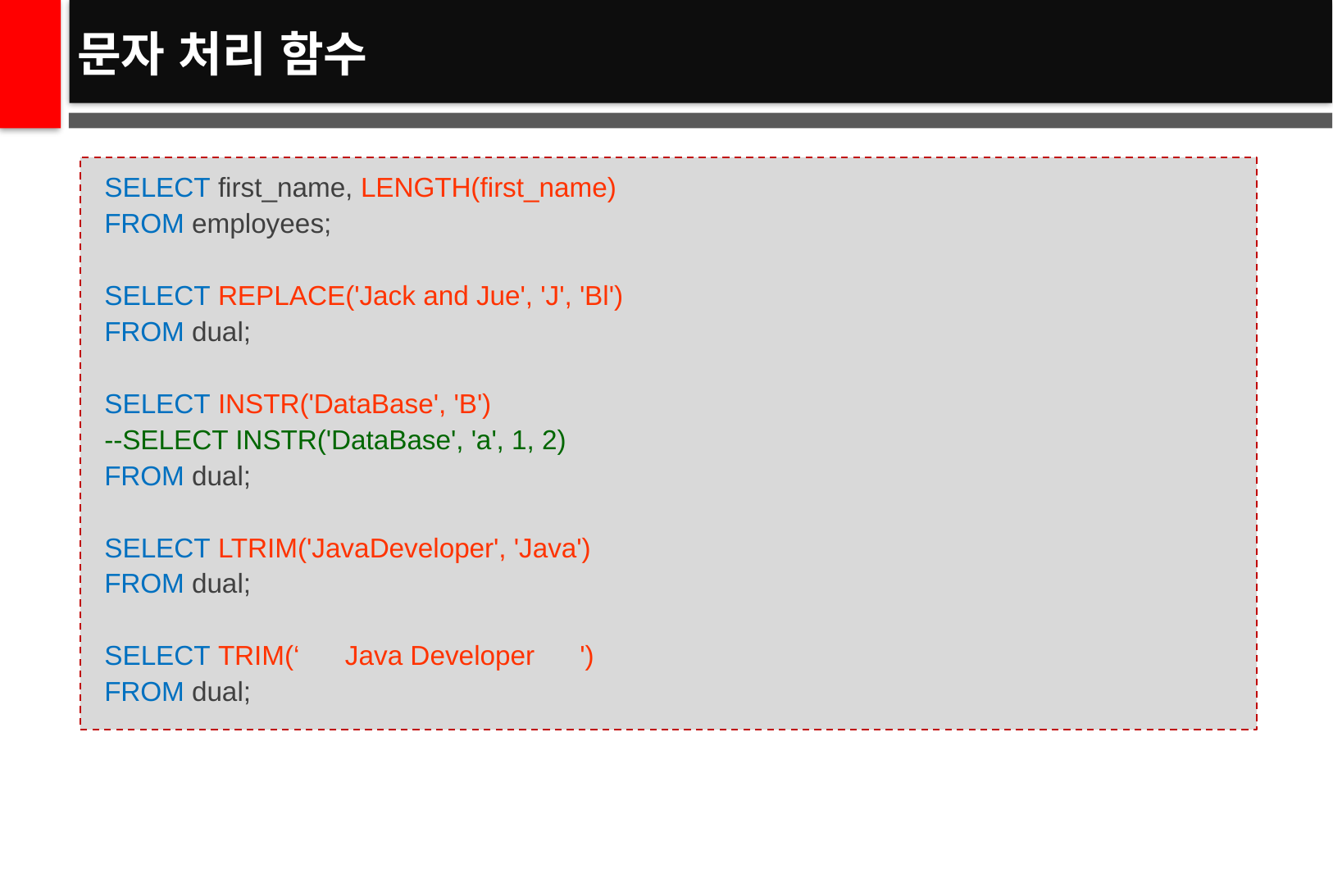

# 문자 처리 함수
SELECT first_name, LENGTH(first_name)
FROM employees;

SELECT REPLACE('Jack and Jue', 'J', 'Bl')
FROM dual;

SELECT INSTR('DataBase', 'B')
--SELECT INSTR('DataBase', 'a', 1, 2)
FROM dual;

SELECT LTRIM('JavaDeveloper', 'Java')
FROM dual;

SELECT TRIM(‘      Java Developer      ')
FROM dual;